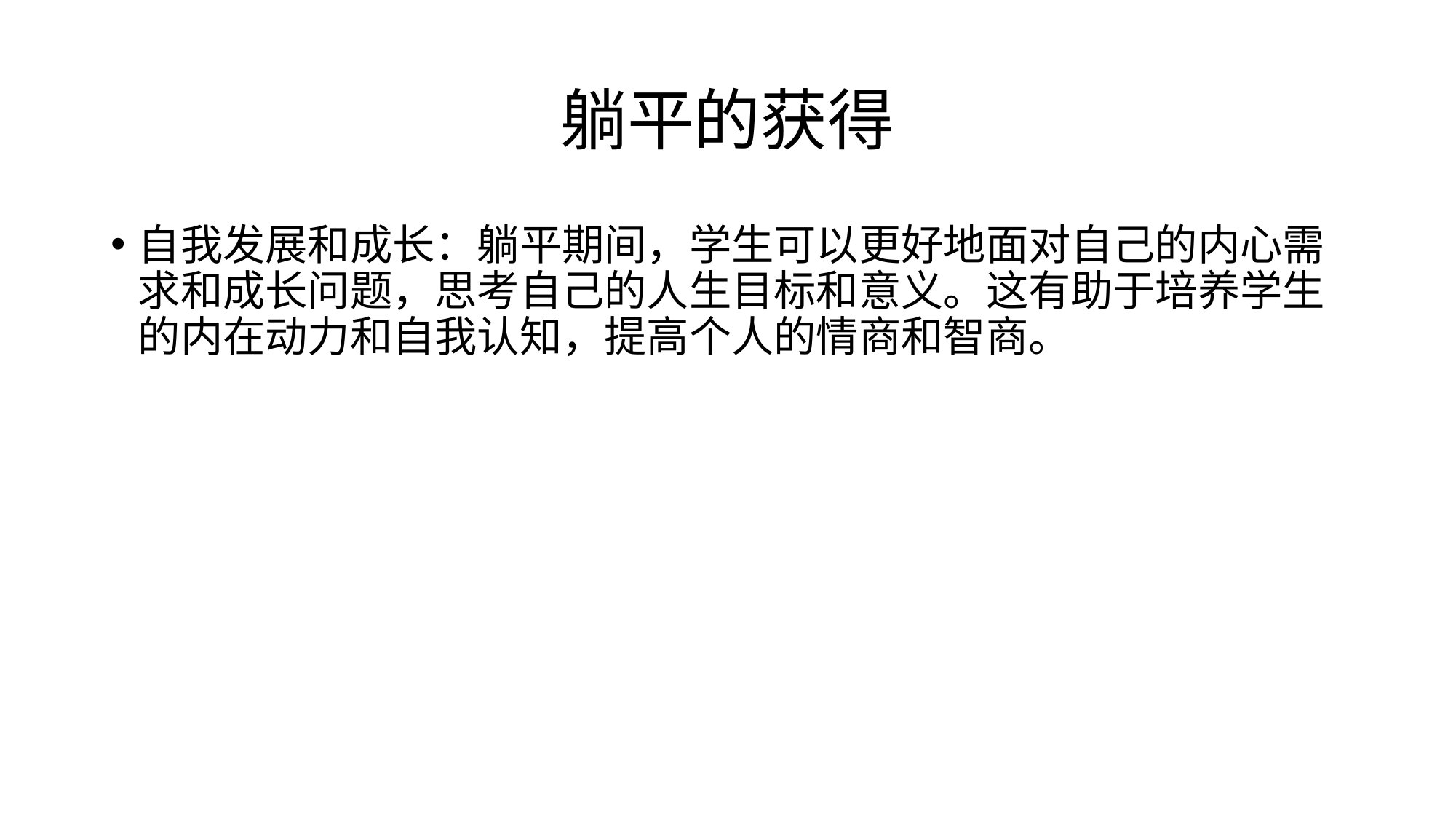

# 躺平的获得
自我发展和成长：躺平期间，学生可以更好地面对自己的内心需求和成长问题，思考自己的人生目标和意义。这有助于培养学生的内在动力和自我认知，提高个人的情商和智商。